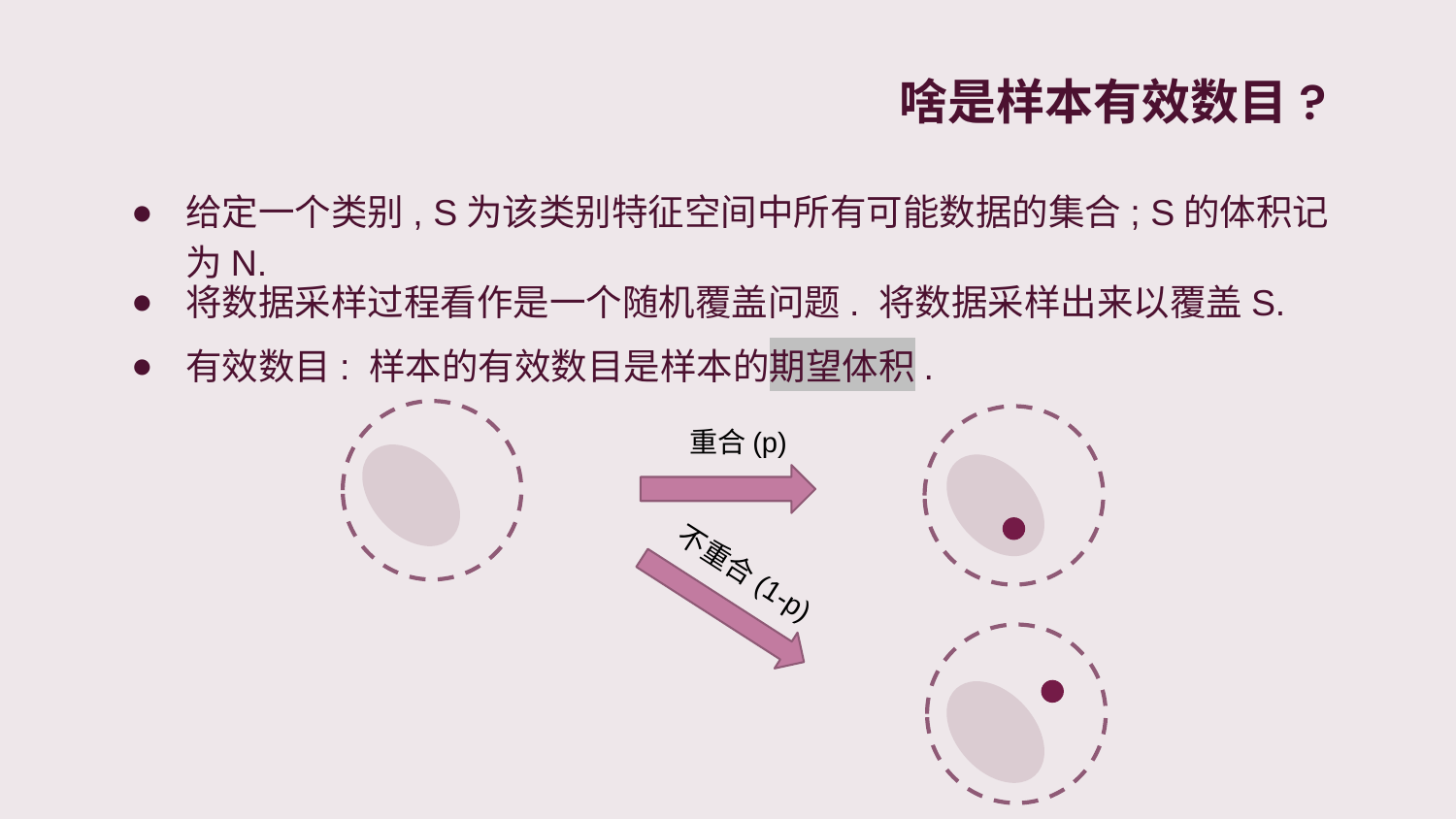

# 啥是样本有效数目?
给定一个类别, S为该类别特征空间中所有可能数据的集合; S的体积记为N.
将数据采样过程看作是一个随机覆盖问题. 将数据采样出来以覆盖S.
有效数目: 样本的有效数目是样本的期望体积.

重合(p)

不重合(1-p)